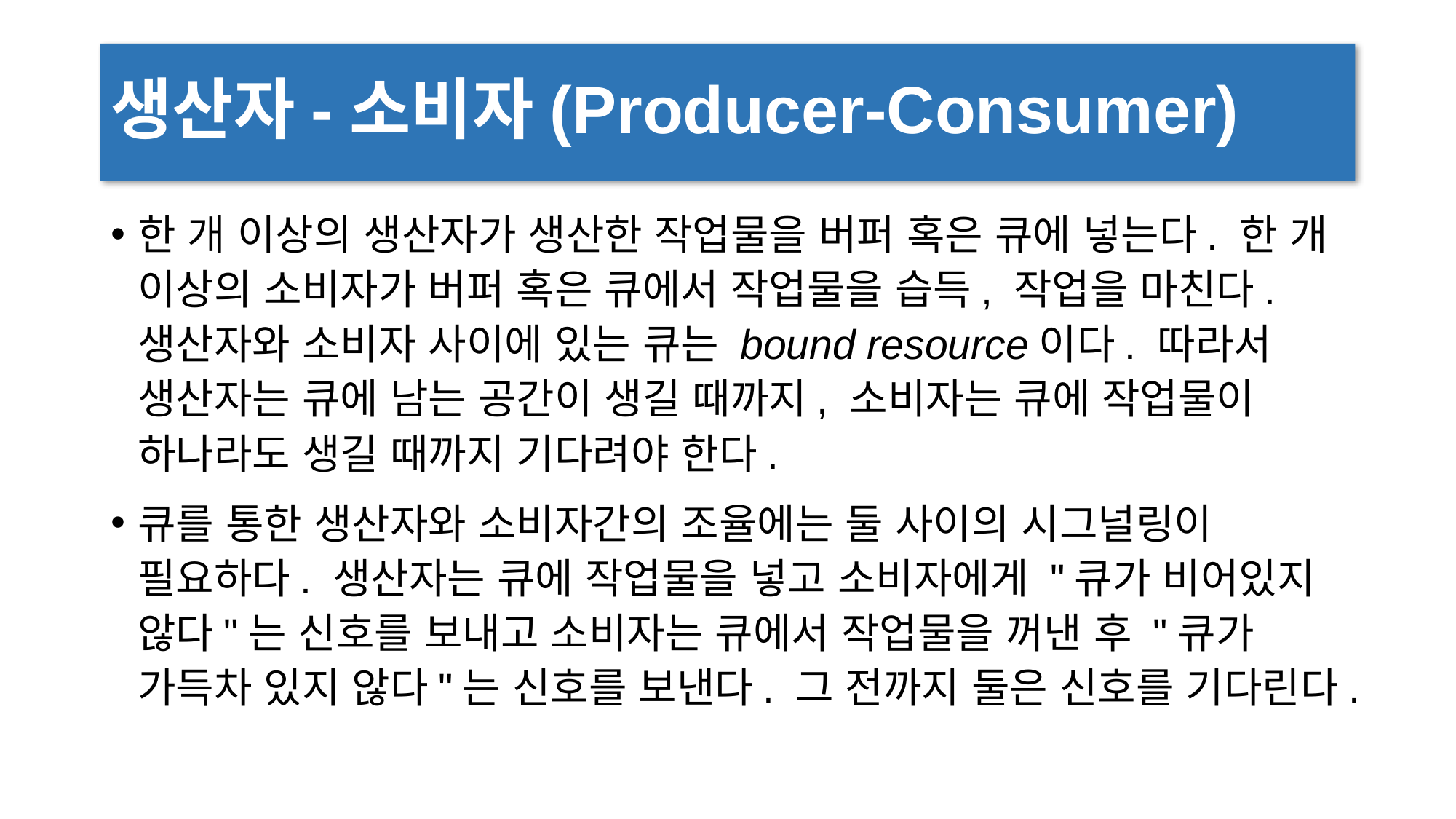

# 생산자-소비자(Producer-Consumer)
한 개 이상의 생산자가 생산한 작업물을 버퍼 혹은 큐에 넣는다. 한 개 이상의 소비자가 버퍼 혹은 큐에서 작업물을 습득, 작업을 마친다. 생산자와 소비자 사이에 있는 큐는 bound resource이다. 따라서 생산자는 큐에 남는 공간이 생길 때까지, 소비자는 큐에 작업물이 하나라도 생길 때까지 기다려야 한다.
큐를 통한 생산자와 소비자간의 조율에는 둘 사이의 시그널링이 필요하다. 생산자는 큐에 작업물을 넣고 소비자에게 "큐가 비어있지 않다"는 신호를 보내고 소비자는 큐에서 작업물을 꺼낸 후 "큐가 가득차 있지 않다"는 신호를 보낸다. 그 전까지 둘은 신호를 기다린다.